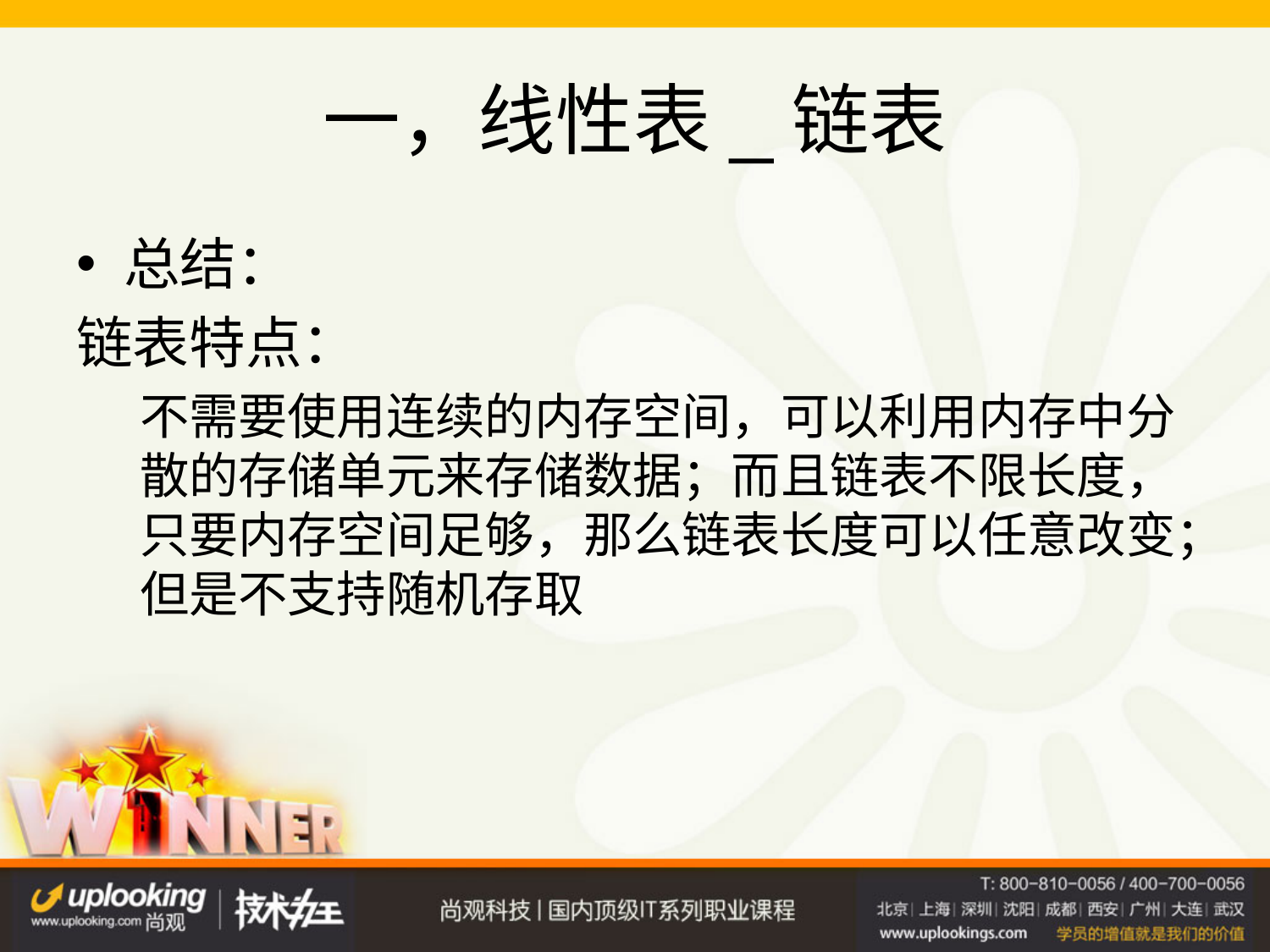

# 一，线性表_链表
总结：
链表特点：
不需要使用连续的内存空间，可以利用内存中分散的存储单元来存储数据；而且链表不限长度，只要内存空间足够，那么链表长度可以任意改变；但是不支持随机存取